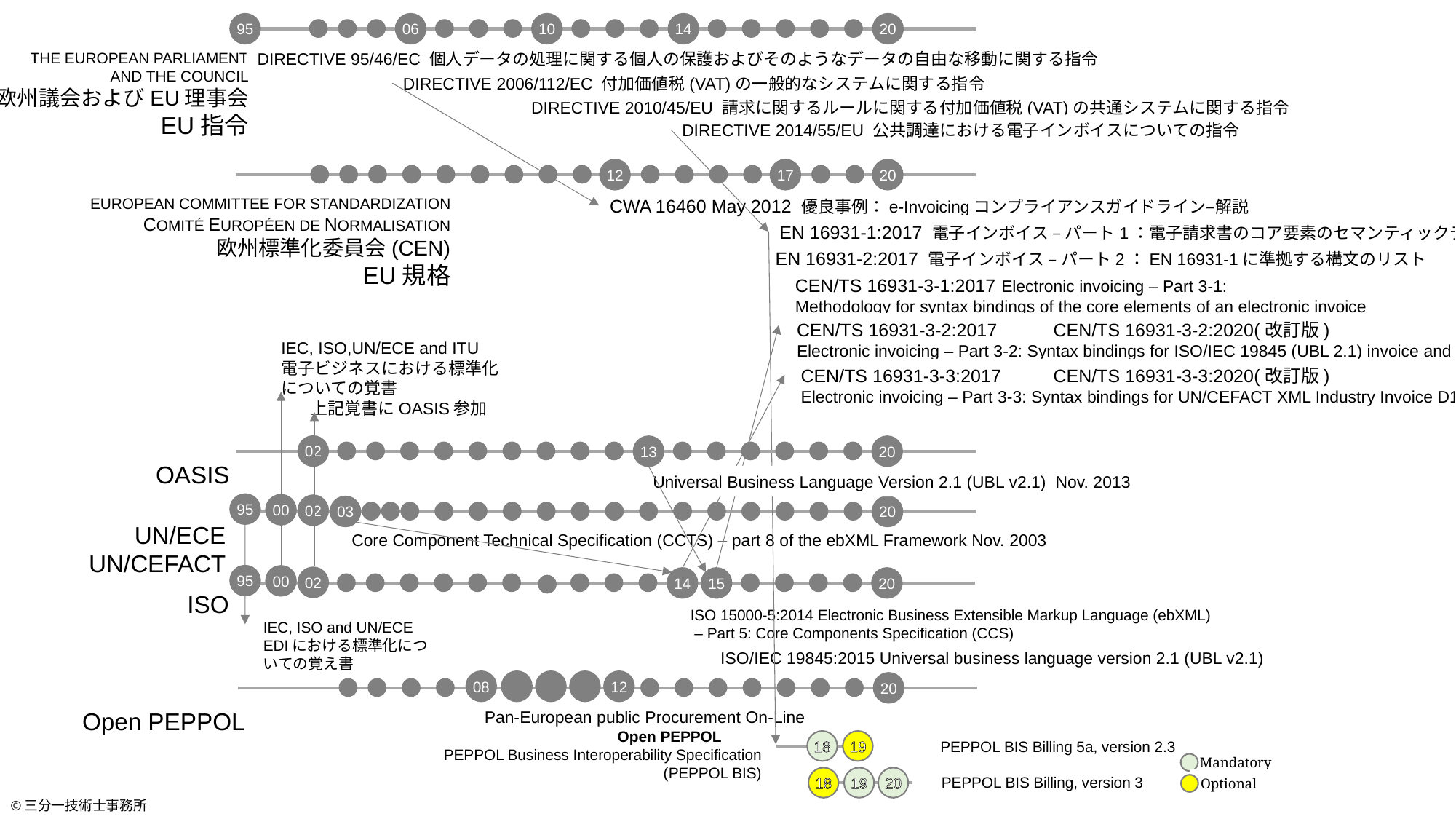

95
06
10
14
20

THE EUROPEAN PARLIAMENT
 AND THE COUNCIL
欧州議会およびEU理事会
EU指令
DIRECTIVE 95/46/EC 個人データの処理に関する個人の保護およびそのようなデータの自由な移動に関する指令
DIRECTIVE 2006/112/EC 付加価値税(VAT)の一般的なシステムに関する指令
DIRECTIVE 2010/45/EU 請求に関するルールに関する付加価値税(VAT)の共通システムに関する指令
DIRECTIVE 2014/55/EU 公共調達における電子インボイスについての指令
12
17
20

EUROPEAN COMMITTEE FOR STANDARDIZATION
COMITÉ EUROPÉEN DE NORMALISATION
欧州標準化委員会(CEN)
EU規格
CWA 16460 May 2012 優良事例：e-Invoicingコンプライアンスガイドライン–解説
EN 16931-1:2017 電子インボイス – パート1：電子請求書のコア要素のセマンティックデータモデル
EN 16931-2:2017 電子インボイス – パート2：EN 16931-1に準拠する構文のリスト
CEN/TS 16931-3-1:2017 Electronic invoicing – Part 3-1:
Methodology for syntax bindings of the core elements of an electronic invoice
CEN/TS 16931-3-2:2017
Electronic invoicing – Part 3-2: Syntax bindings for ISO/IEC 19845 (UBL 2.1) invoice and credit note
CEN/TS 16931-3-2:2020(改訂版)
IEC, ISO,UN/ECE and ITU
電子ビジネスにおける標準化についての覚書
CEN/TS 16931-3-3:2017
Electronic invoicing – Part 3-3: Syntax bindings for UN/CEFACT XML Industry Invoice D16B
CEN/TS 16931-3-3:2020(改訂版)
上記覚書にOASIS参加
02
13
20

OASIS
Universal Business Language Version 2.1 (UBL v2.1)  Nov. 2013
95
00
02
03
20

UN/ECE
UN/CEFACT
Core Component Technical Specification (CCTS) – part 8 of the ebXML Framework Nov. 2003
95
00
02
14
15
20

ISO
ISO 15000-5:2014 Electronic Business Extensible Markup Language (ebXML)
 – Part 5: Core Components Specification (CCS)
IEC, ISO and UN/ECE
EDIにおける標準化についての覚え書
ISO/IEC 19845:2015 Universal business language version 2.1 (UBL v2.1)
08

12
20

Open PEPPOL
Pan-European public Procurement On-Line
Open PEPPOL
18
19
PEPPOL BIS Billing 5a, version 2.3
PEPPOL Business Interoperability Specification
(PEPPOL BIS)
Mandatory

Optional

PEPPOL BIS Billing, version 3
18
19
20
©三分一技術士事務所